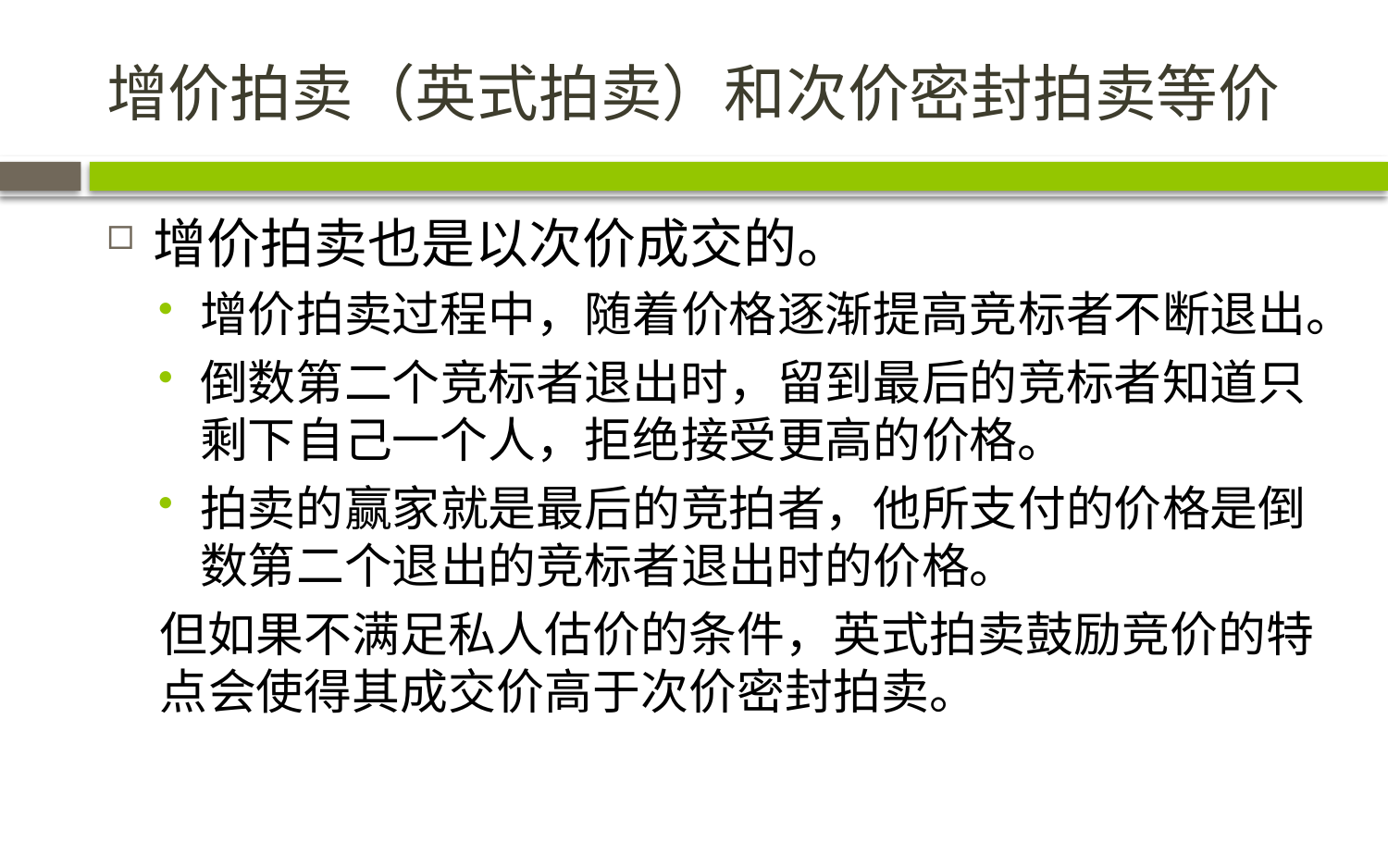

# 增价拍卖（英式拍卖）和次价密封拍卖等价
增价拍卖也是以次价成交的。
增价拍卖过程中，随着价格逐渐提高竞标者不断退出。
倒数第二个竞标者退出时，留到最后的竞标者知道只剩下自己一个人，拒绝接受更高的价格。
拍卖的赢家就是最后的竞拍者，他所支付的价格是倒数第二个退出的竞标者退出时的价格。
但如果不满足私人估价的条件，英式拍卖鼓励竞价的特点会使得其成交价高于次价密封拍卖。